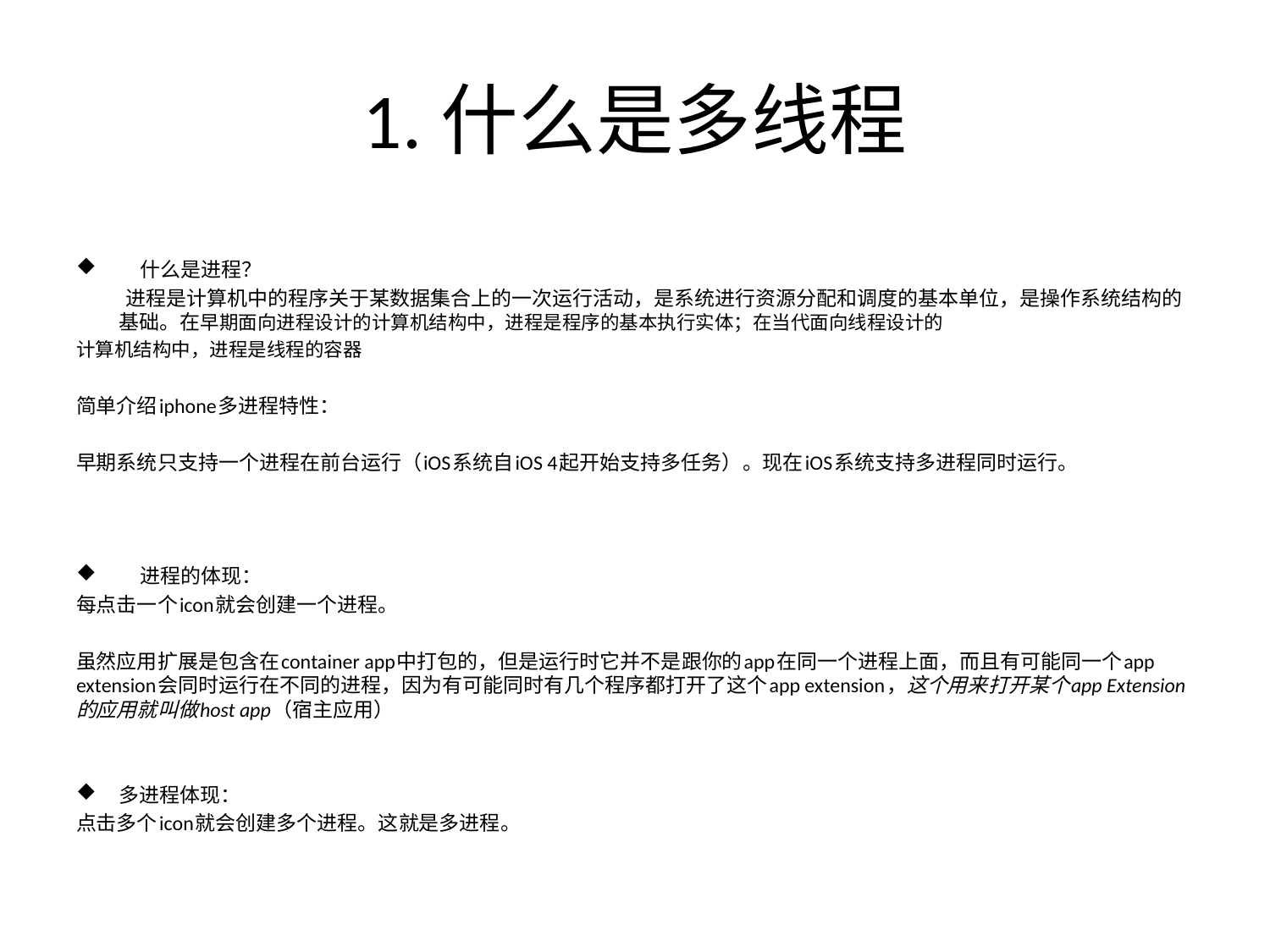

# 1.什么是多线程

什么是进程？
	 进程是计算机中的程序关于某数据集合上的一次运行活动，是系统进行资源分配和调度的基本单位，是操作系统结构的基础。在早期面向进程设计的计算机结构中，进程是程序的基本执行实体；在当代面向线程设计的
计算机结构中，进程是线程的容器

简单介绍iphone多进程特性：

早期系统只支持一个进程在前台运行（iOS系统自iOS 4起开始支持多任务）。现在iOS系统支持多进程同时运行。

进程的体现：
每点击一个icon就会创建一个进程。

虽然应用扩展是包含在container app中打包的，但是运行时它并不是跟你的app在同一个进程上面，而且有可能同一个app extension会同时运行在不同的进程，因为有可能同时有几个程序都打开了这个app extension，这个用来打开某个app Extension的应用就叫做host app（宿主应用）

多进程体现：
点击多个icon就会创建多个进程。这就是多进程。